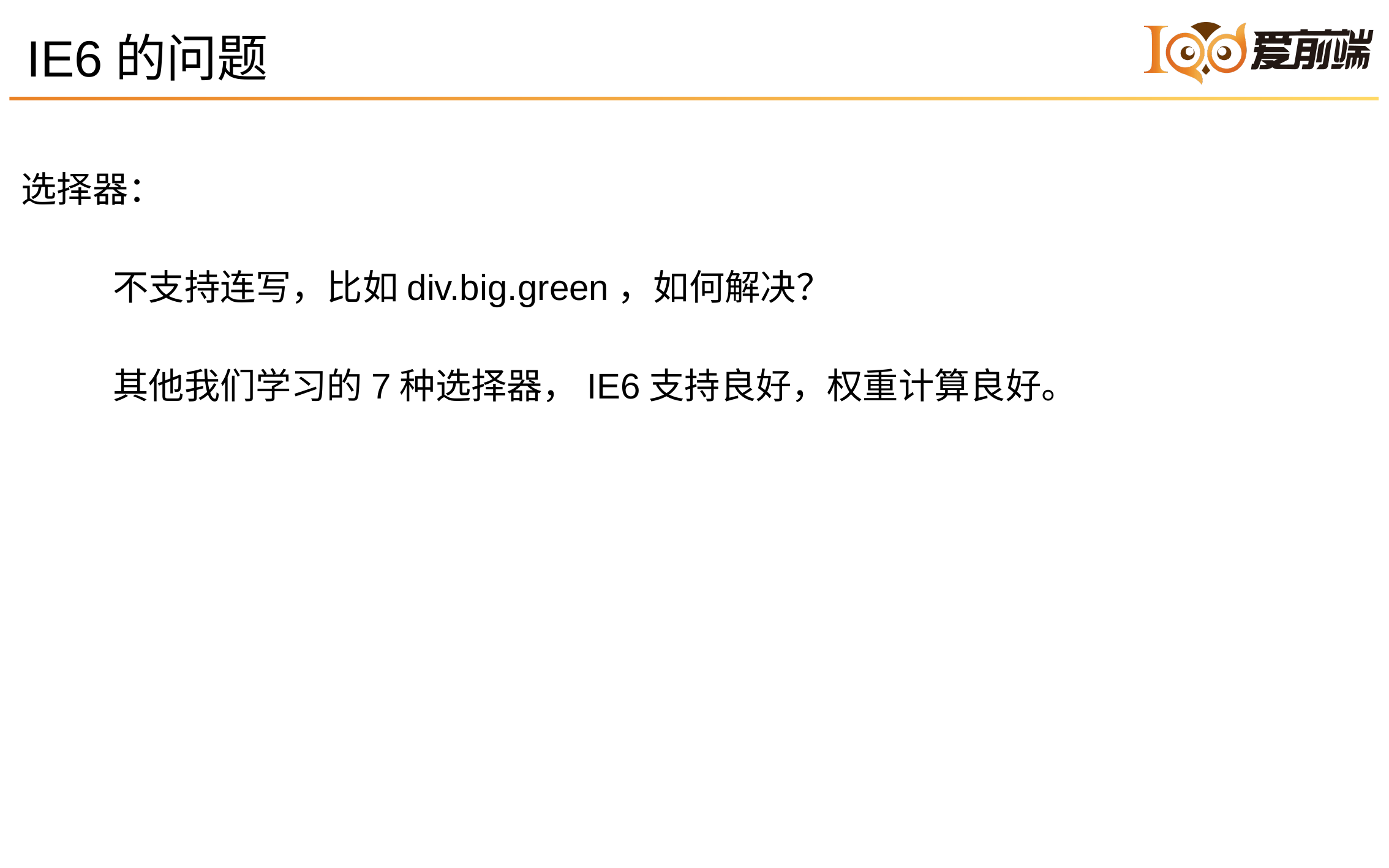

IE6的问题

选择器：
	不支持连写，比如div.big.green，如何解决？
	其他我们学习的7种选择器，IE6支持良好，权重计算良好。